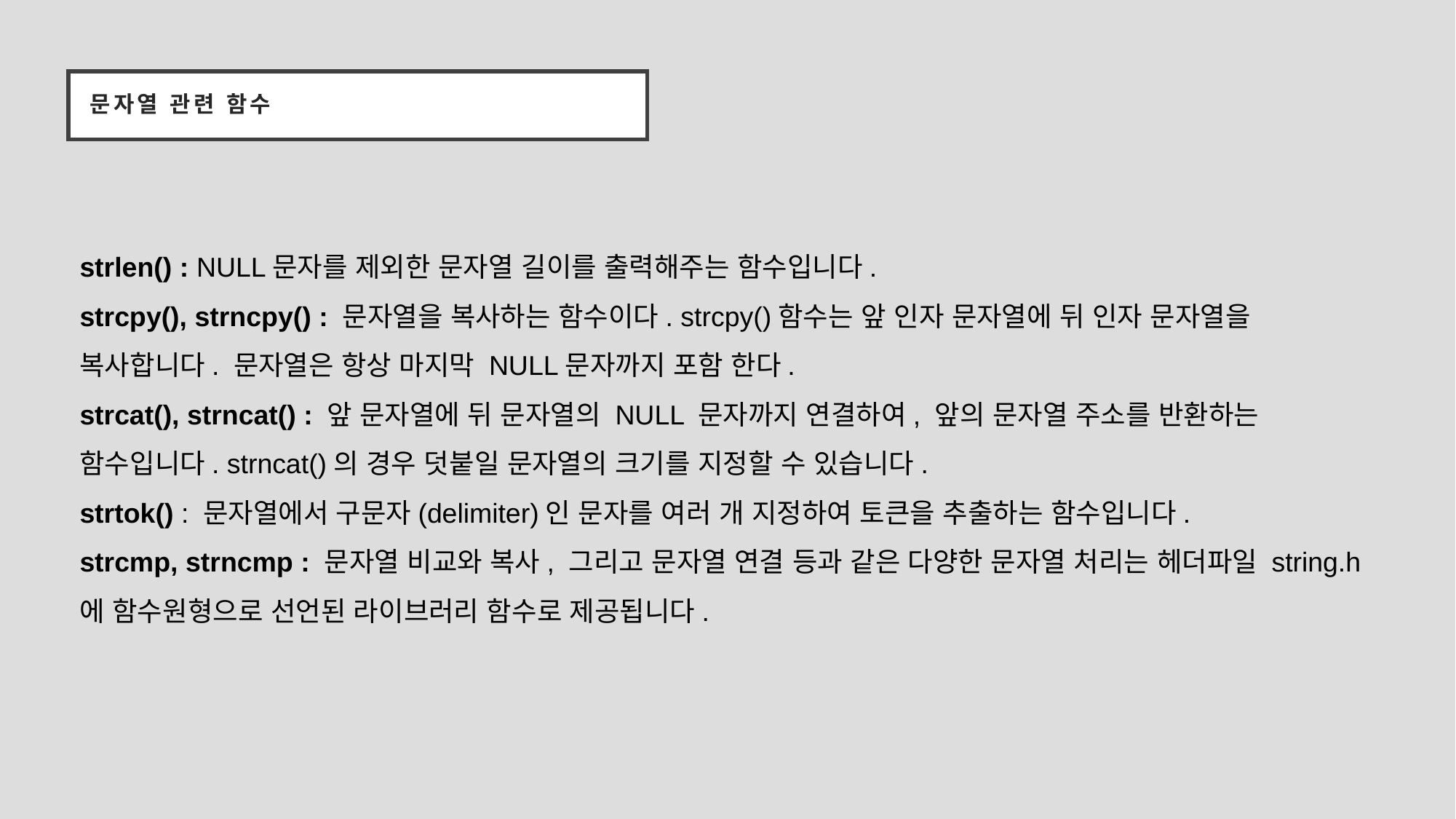

# 문자열 관련 함수
strlen() : NULL문자를 제외한 문자열 길이를 출력해주는 함수입니다.
strcpy(), strncpy() : 문자열을 복사하는 함수이다. strcpy()함수는 앞 인자 문자열에 뒤 인자 문자열을 복사합니다. 문자열은 항상 마지막 NULL문자까지 포함 한다.
strcat(), strncat() : 앞 문자열에 뒤 문자열의 NULL 문자까지 연결하여, 앞의 문자열 주소를 반환하는 함수입니다. strncat()의 경우 덧붙일 문자열의 크기를 지정할 수 있습니다.
strtok() : 문자열에서 구문자(delimiter)인 문자를 여러 개 지정하여 토큰을 추출하는 함수입니다.
strcmp, strncmp : 문자열 비교와 복사, 그리고 문자열 연결 등과 같은 다양한 문자열 처리는 헤더파일 string.h에 함수원형으로 선언된 라이브러리 함수로 제공됩니다.